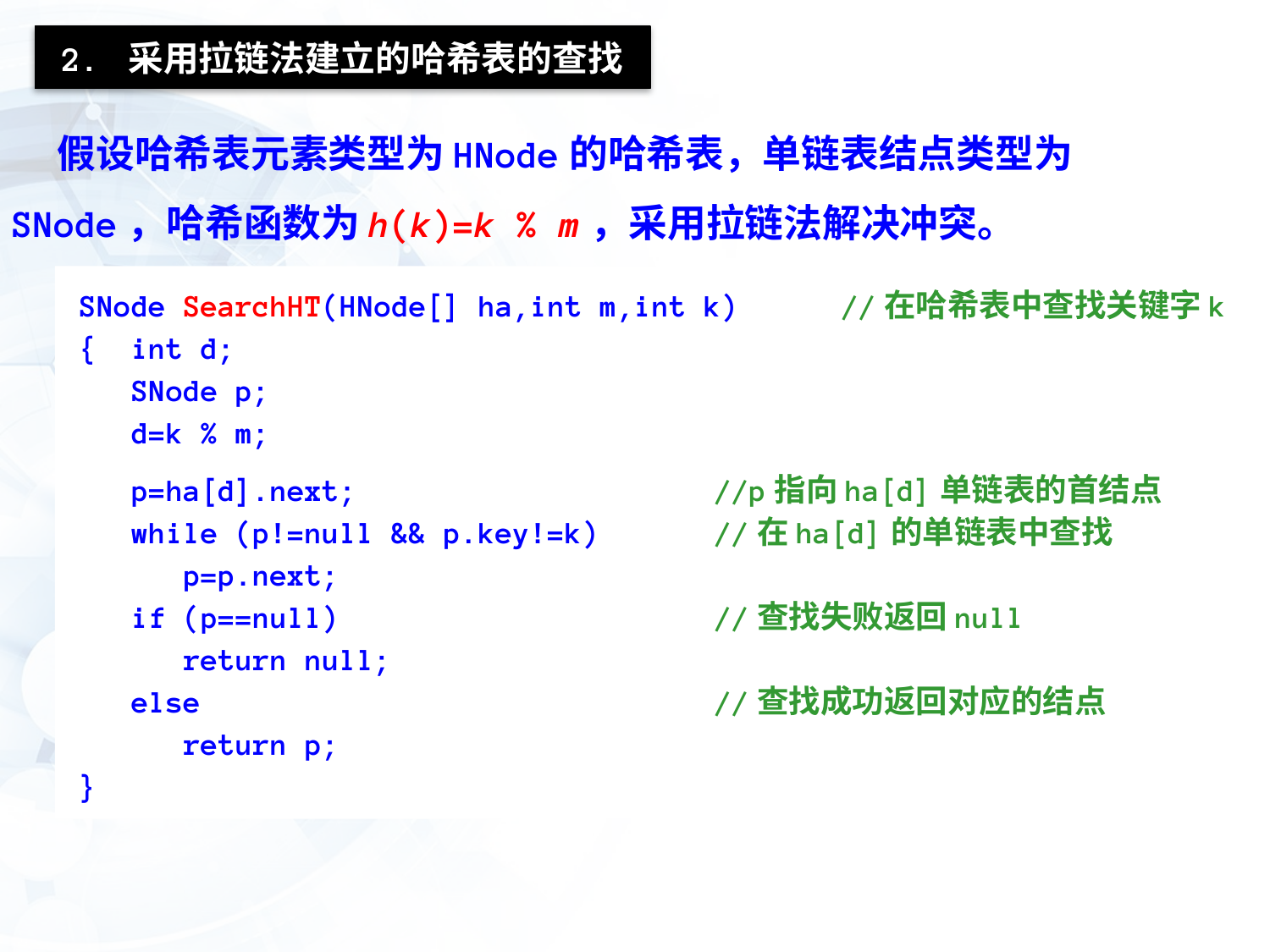

2. 采用拉链法建立的哈希表的查找
    假设哈希表元素类型为HNode的哈希表，单链表结点类型为SNode，哈希函数为h(k)=k % m，采用拉链法解决冲突。
SNode SearchHT(HNode[] ha,int m,int k)	//在哈希表中查找关键字k
{  int d;
   SNode p;
   d=k % m;
   p=ha[d].next;			//p指向ha[d]单链表的首结点
   while (p!=null && p.key!=k)	//在ha[d]的单链表中查找
      p=p.next;
   if (p==null)			//查找失败返回null
      return null;
   else					//查找成功返回对应的结点
      return p;
}